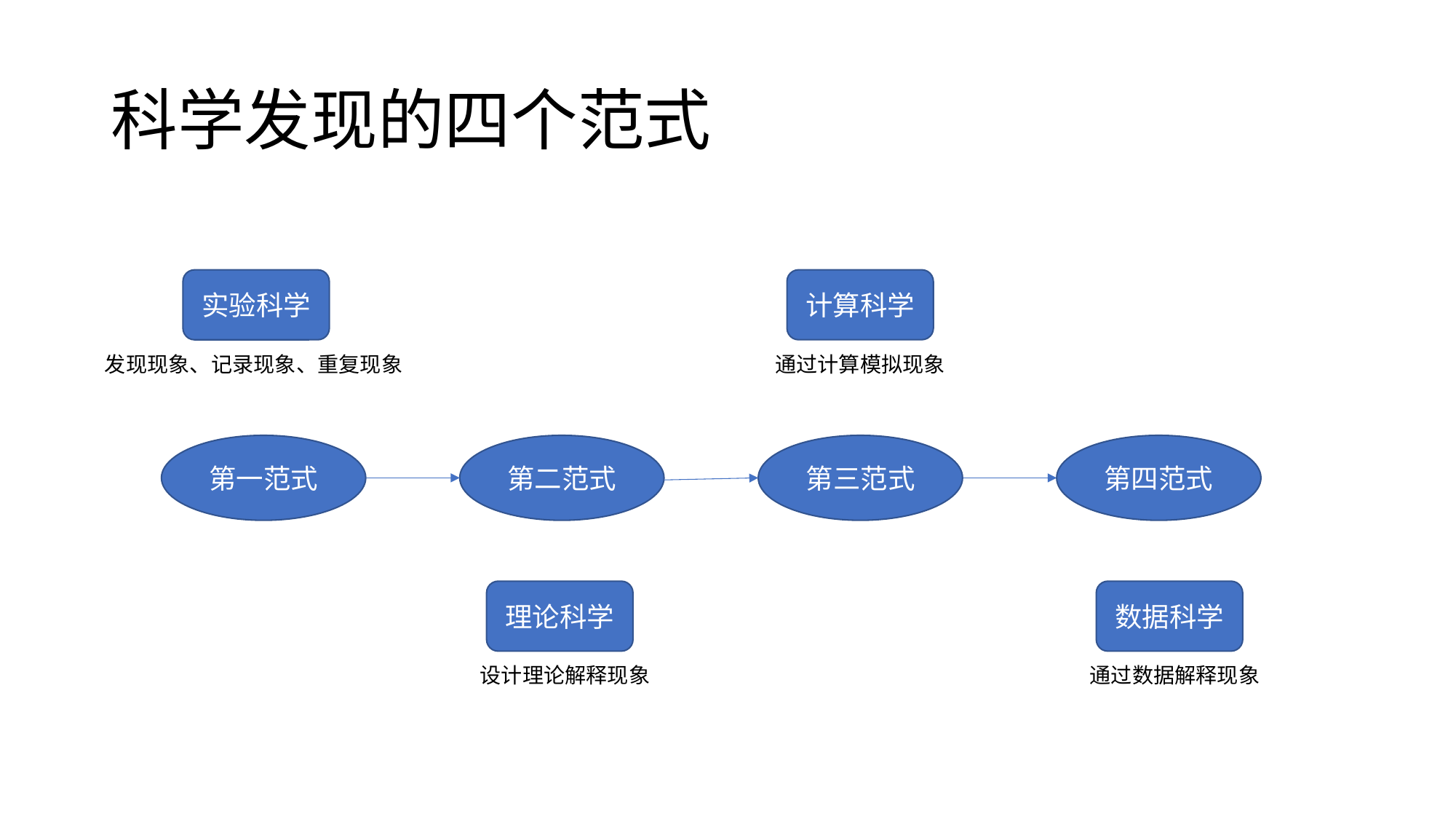

# 科学发现的四个范式
计算科学
实验科学
通过计算模拟现象
发现现象、记录现象、重复现象
第一范式
第二范式
第三范式
第四范式
理论科学
数据科学
设计理论解释现象
通过数据解释现象